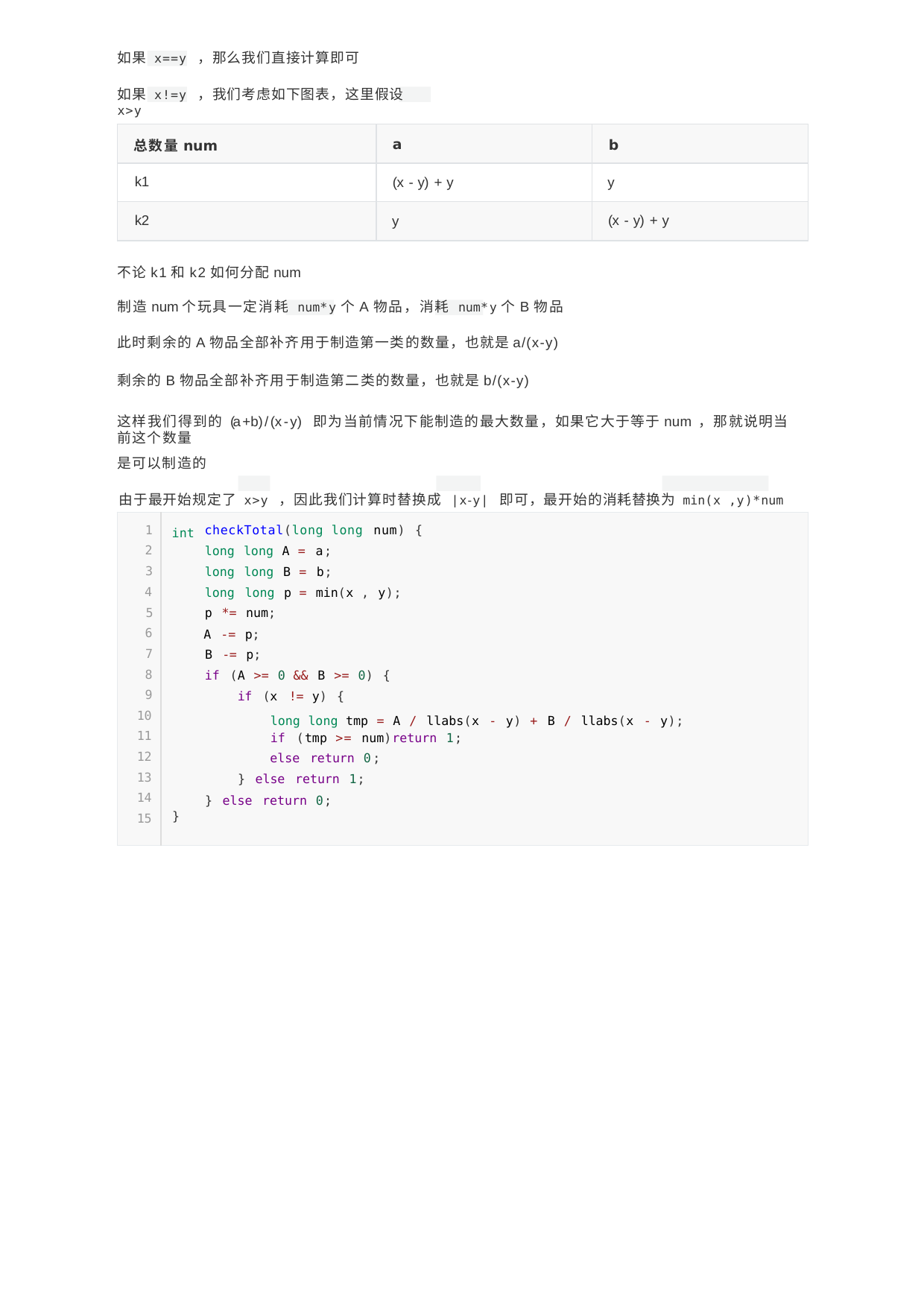

如果 x==y ，那么我们直接计算即可

如果 x!=y ，我们考虑如下图表，这里假设 x>y

| 总数量num | a | b |
| --- | --- | --- |
| k1 | (x - y) + y | y |
| k2 | y | (x - y) + y |

不论k1和k2如何分配num
制造num个玩具一定消耗 num*y个A物品，消耗 num*y个B物品
此时剩余的A物品全部补齐用于制造第一类的数量，也就是a/(x-y)
剩余的B物品全部补齐用于制造第二类的数量，也就是b/(x-y)

这样我们得到的 (a  + b )  /  ( x  -  y )  即为当前情况下能制造的最大数量，如果它大于等于num ，那就说明当前这个数量
是可以制造的

由于最开始规定了 x>y ，因此我们计算时替换成 |x-y| 即可，最开始的消耗替换为 min(x ,y)*num

| 1 2 3 4 5 6 7 8 9 10 11 12 13 14 15 | int } | checkTotal(long long num) { long long A = a; long long B = b; long long p = min(x , y); p \*= num; A -= p; B -= p; if (A >= 0 && B >= 0) { if (x != y) { long long tmp = A / llabs(x - y) + B / llabs(x - y); if (tmp >= num)return 1; else return 0; } else return 1; } else return 0; |
| --- | --- | --- |